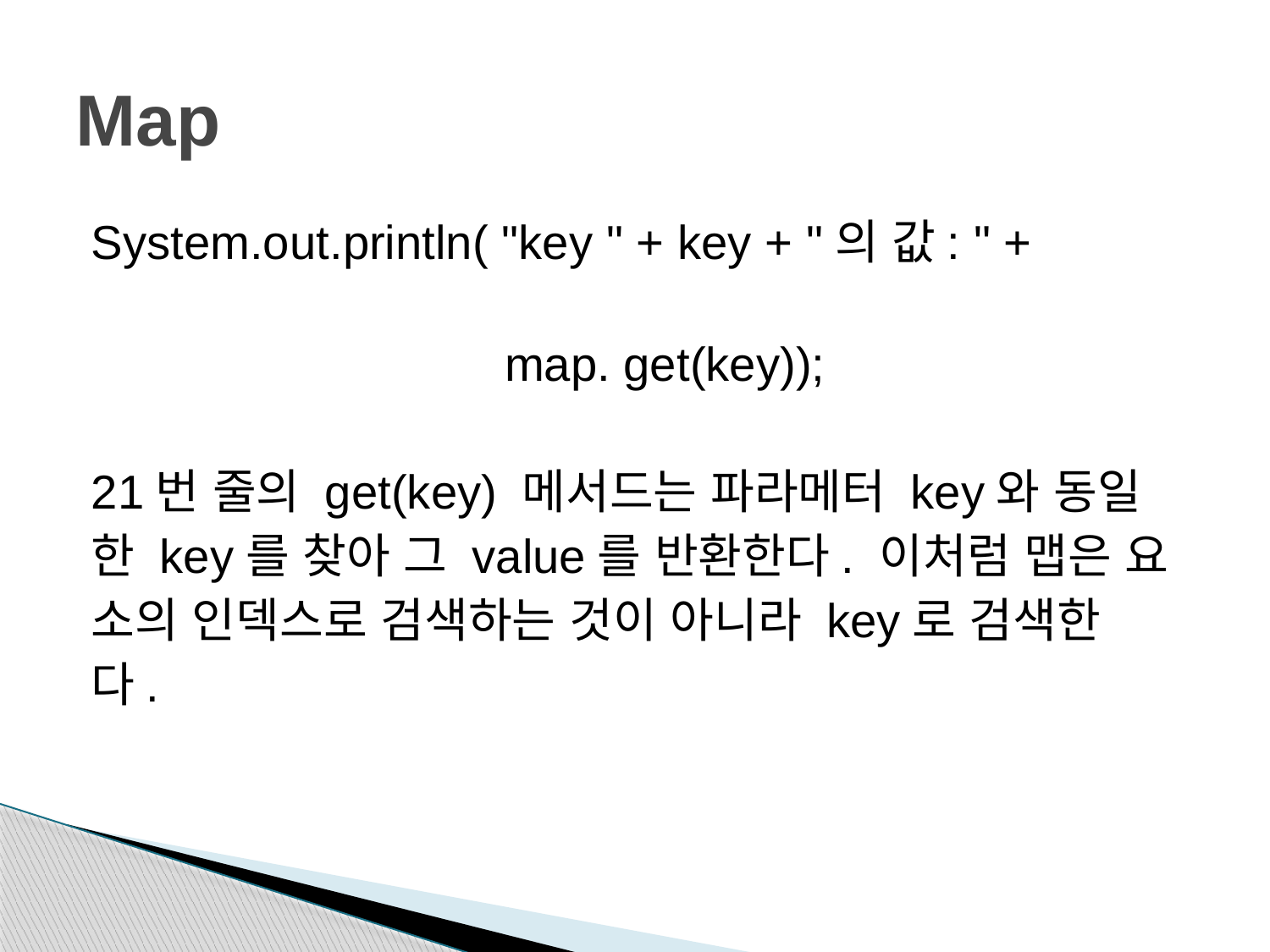

# Map
System.out.println( "key " + key + "의 값: " +
                               map. get(key));

21번 줄의 get(key) 메서드는 파라메터 key와 동일
한 key를 찾아 그 value를 반환한다. 이처럼 맵은 요
소의 인덱스로 검색하는 것이 아니라 key로 검색한
다.